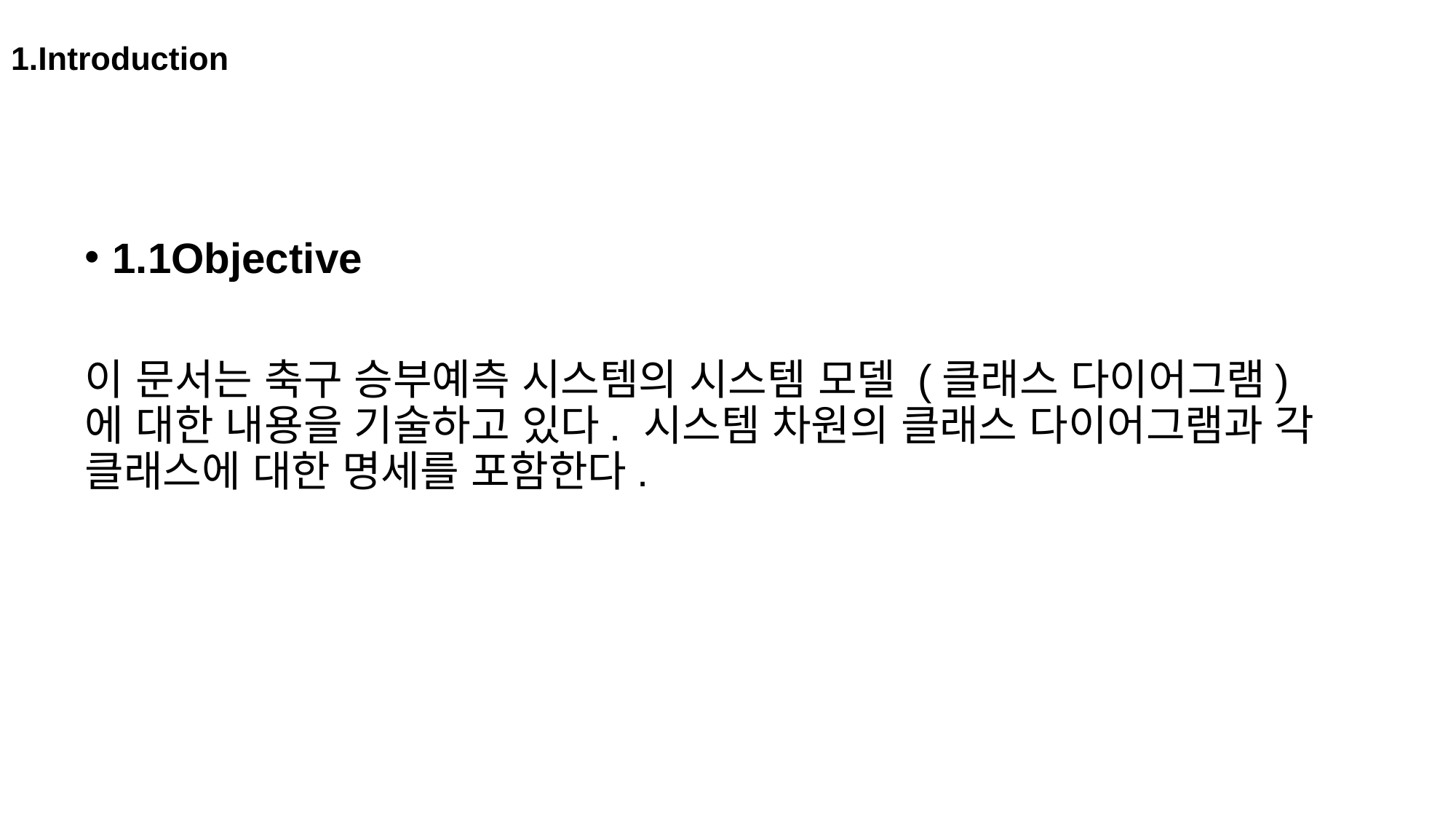

# 1.Introduction
1.1Objective

이 문서는 축구 승부예측 시스템의 시스템 모델 (클래스 다이어그램)에 대한 내용을 기술하고 있다. 시스템 차원의 클래스 다이어그램과 각 클래스에 대한 명세를 포함한다.